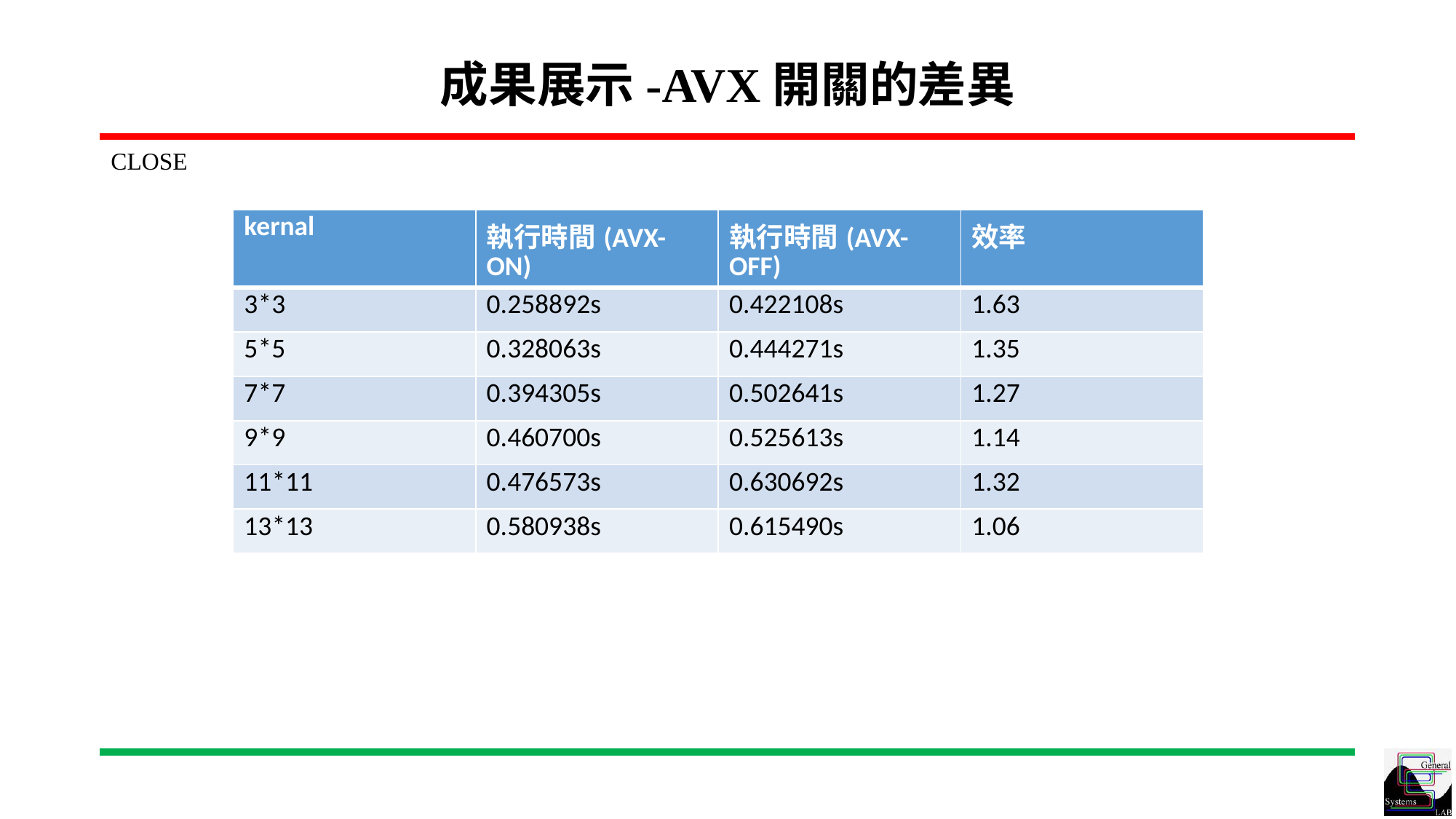

# 成果展示-AVX開關的差異
CLOSE

| kernal | 執行時間(AVX-ON) | 執行時間(AVX-OFF) | 效率 |
| --- | --- | --- | --- |
| 3\*3 | 0.258892s | 0.422108s | 1.63 |
| 5\*5 | 0.328063s | 0.444271s | 1.35 |
| 7\*7 | 0.394305s | 0.502641s | 1.27 |
| 9\*9 | 0.460700s | 0.525613s | 1.14 |
| 11\*11 | 0.476573s | 0.630692s | 1.32 |
| 13\*13 | 0.580938s | 0.615490s | 1.06 |